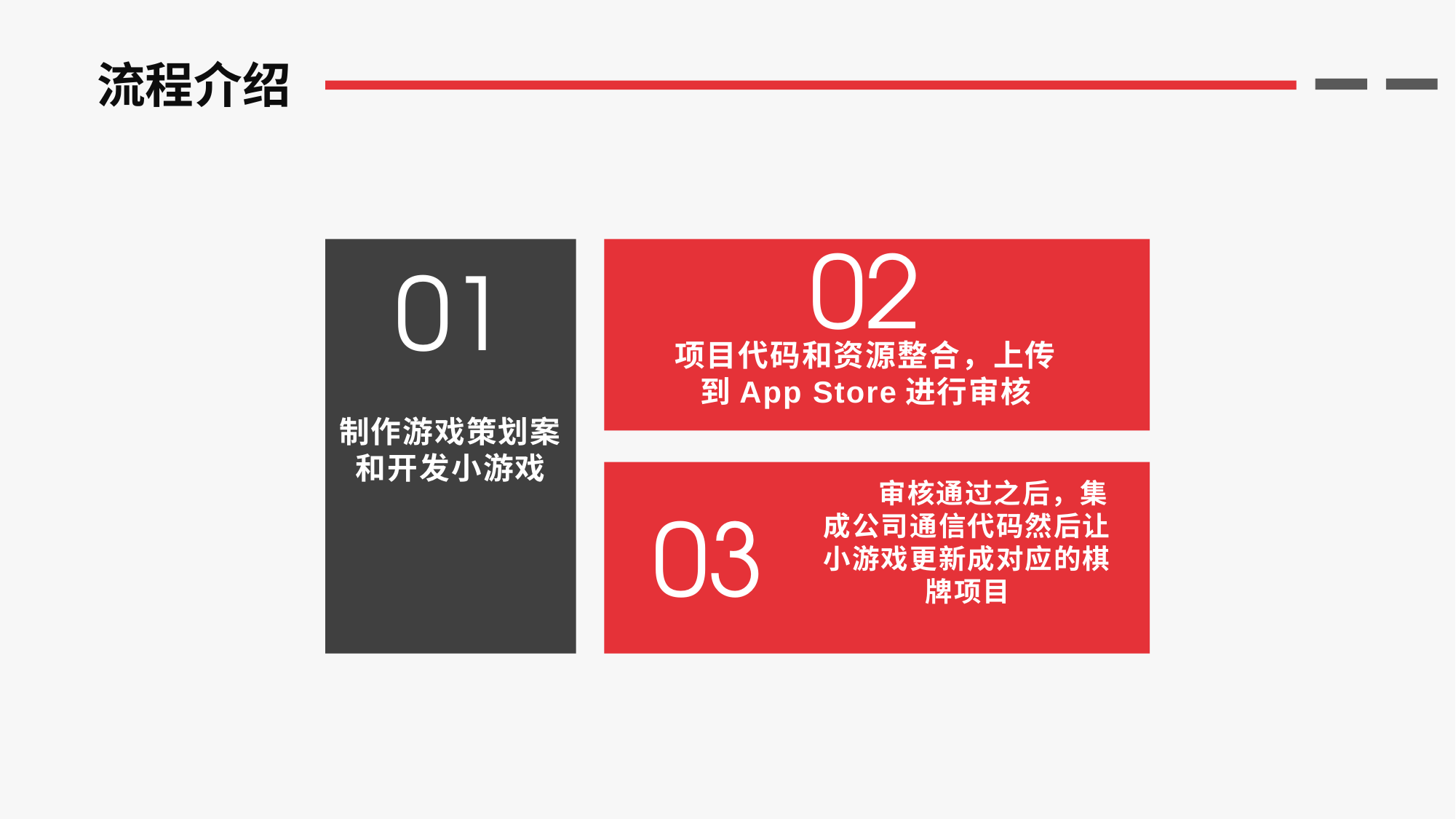

流程介绍

02
项目代码和资源整合，上传到App Store进行审核

01
制作游戏策划案和开发小游戏

      审核通过之后，集成公司通信代码然后让小游戏更新成对应的棋牌项目
03